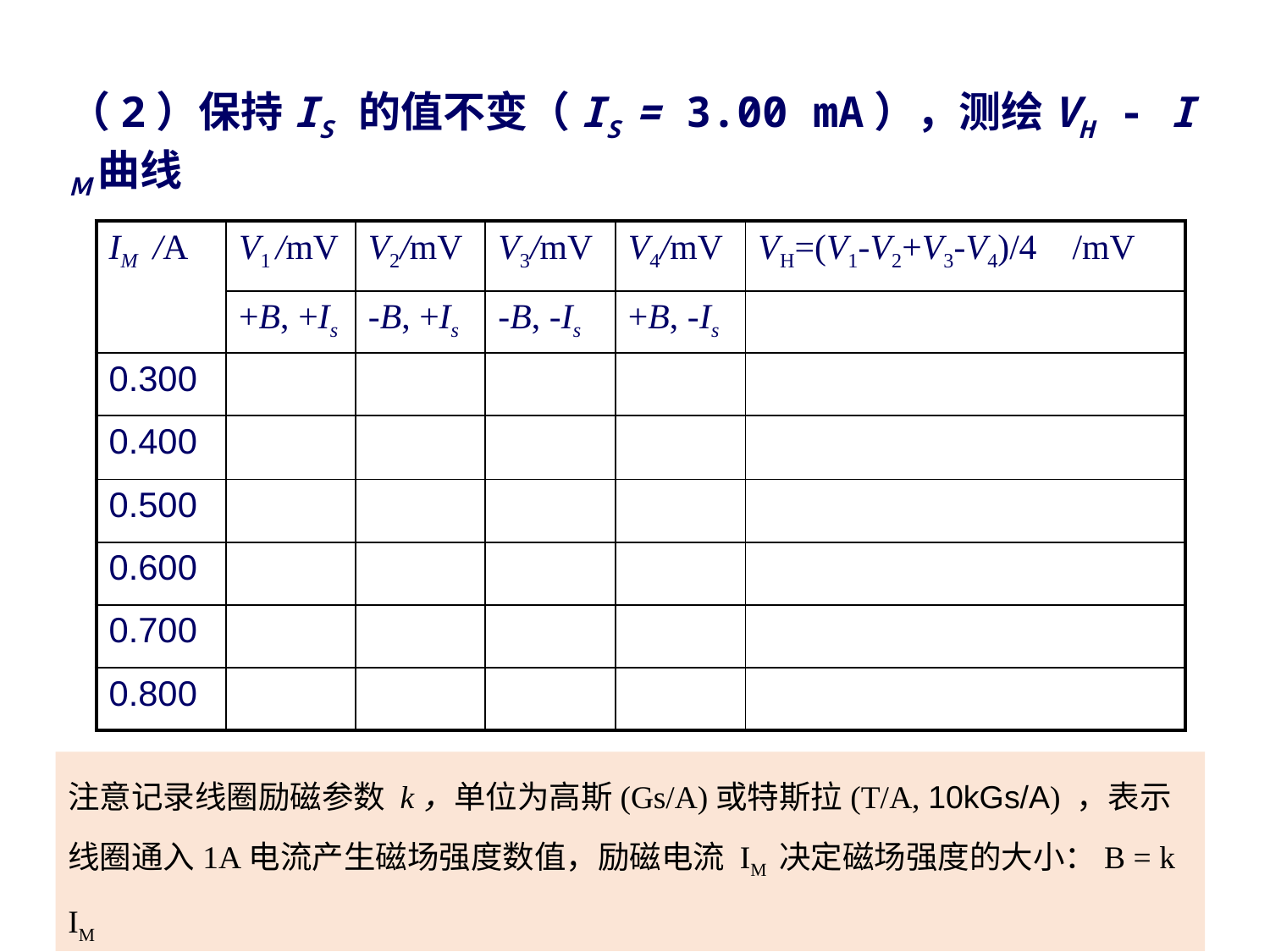

（2）保持IS 的值不变（IS = 3.00 mA），测绘VH - IＭ 曲线
| IM /A | V1 /mV | V2/mV | V3/mV | V4/mV | VH=(V1-V2+V3-V4)/4 /mV |
| --- | --- | --- | --- | --- | --- |
|  | +B, +Is | -B, +Is | -B, -Is | +B, -Is |  |
| 0.300 |  |  |  |  |  |
| 0.400 |  |  |  |  |  |
| 0.500 |  |  |  |  |  |
| 0.600 |  |  |  |  |  |
| 0.700 |  |  |  |  |  |
| 0.800 |  |  |  |  |  |
注意记录线圈励磁参数 k，单位为高斯(Gs/A)或特斯拉(T/A, 10kGs/A) ，表示线圈通入1A电流产生磁场强度数值，励磁电流 IM 决定磁场强度的大小：B = k IM